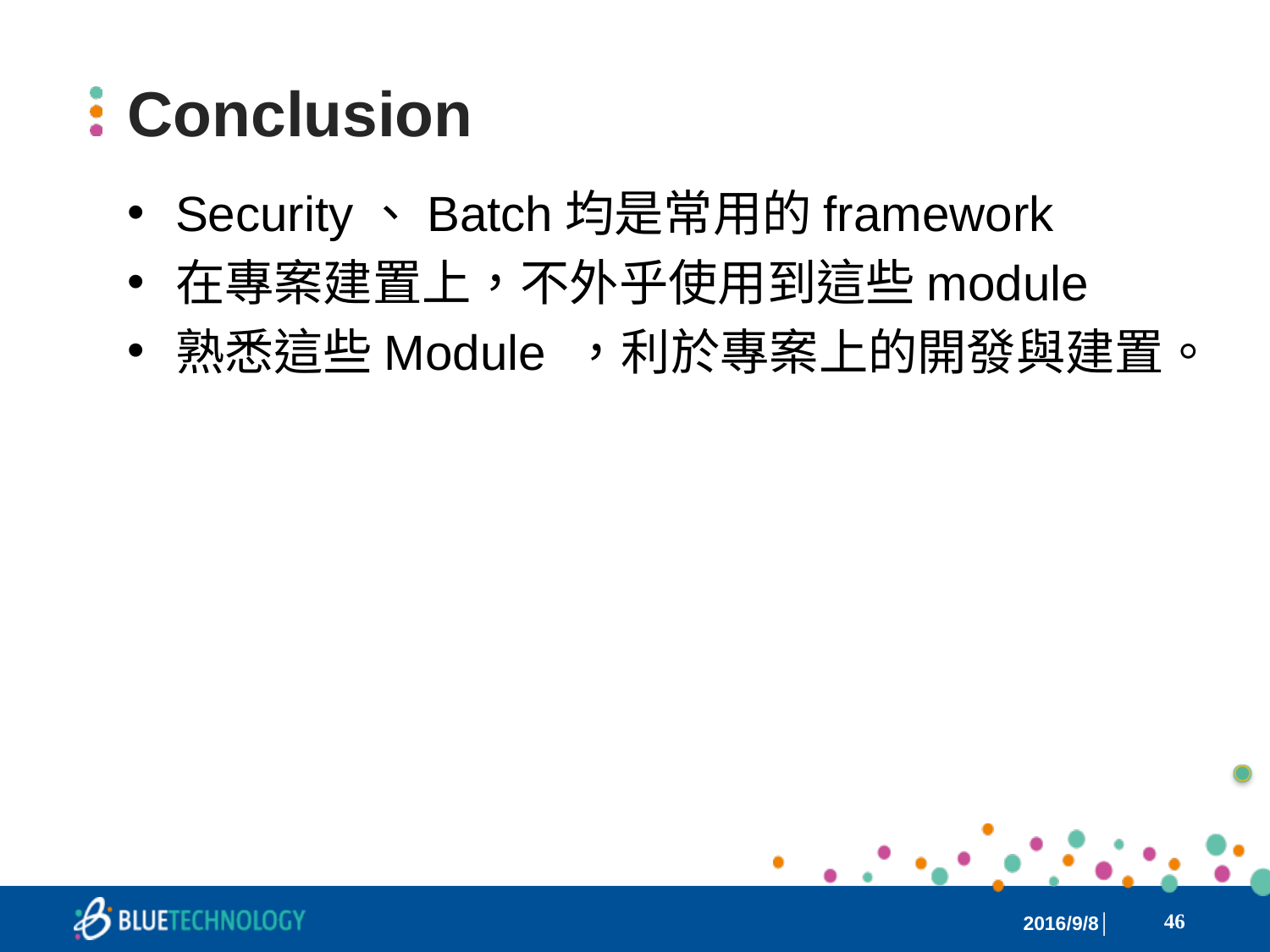

# Conclusion
Security、Batch均是常用的framework
在專案建置上，不外乎使用到這些module
熟悉這些Module ，利於專案上的開發與建置。